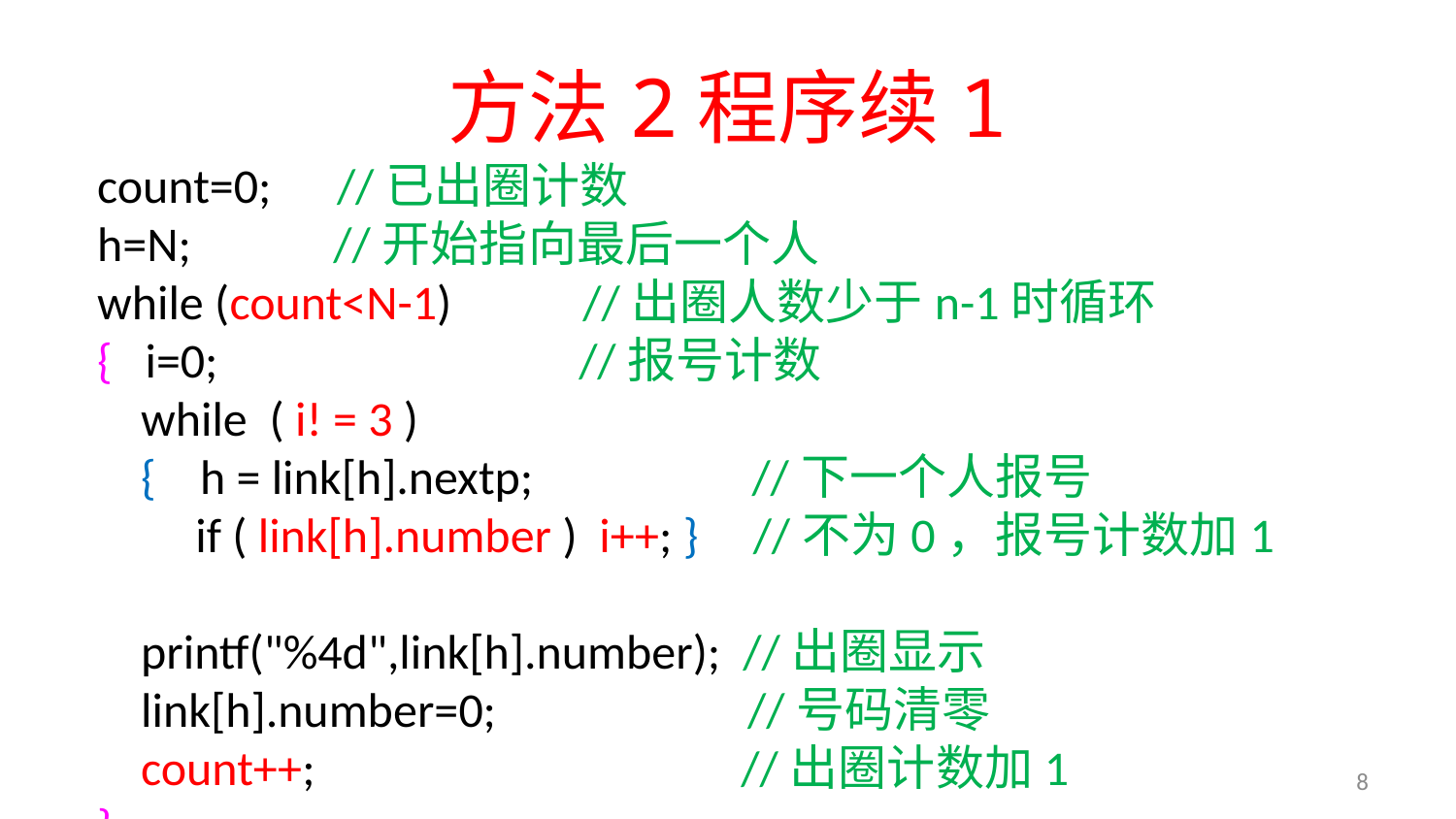

# 方法2程序续1
count=0;      //已出圈计数
h=N;             //开始指向最后一个人
while (count<N-1)            //出圈人数少于n-1时循环
{   i=0;                                 //报号计数
    while  ( i! = 3 )
    {    h = link[h].nextp;                    //下一个人报号
         if ( link[h].number )  i++; }     //不为0，报号计数加1
    printf("%4d",link[h].number);  //出圈显示
    link[h].number=0;                       //号码清零
    count++;                                       //出圈计数加1
}
8